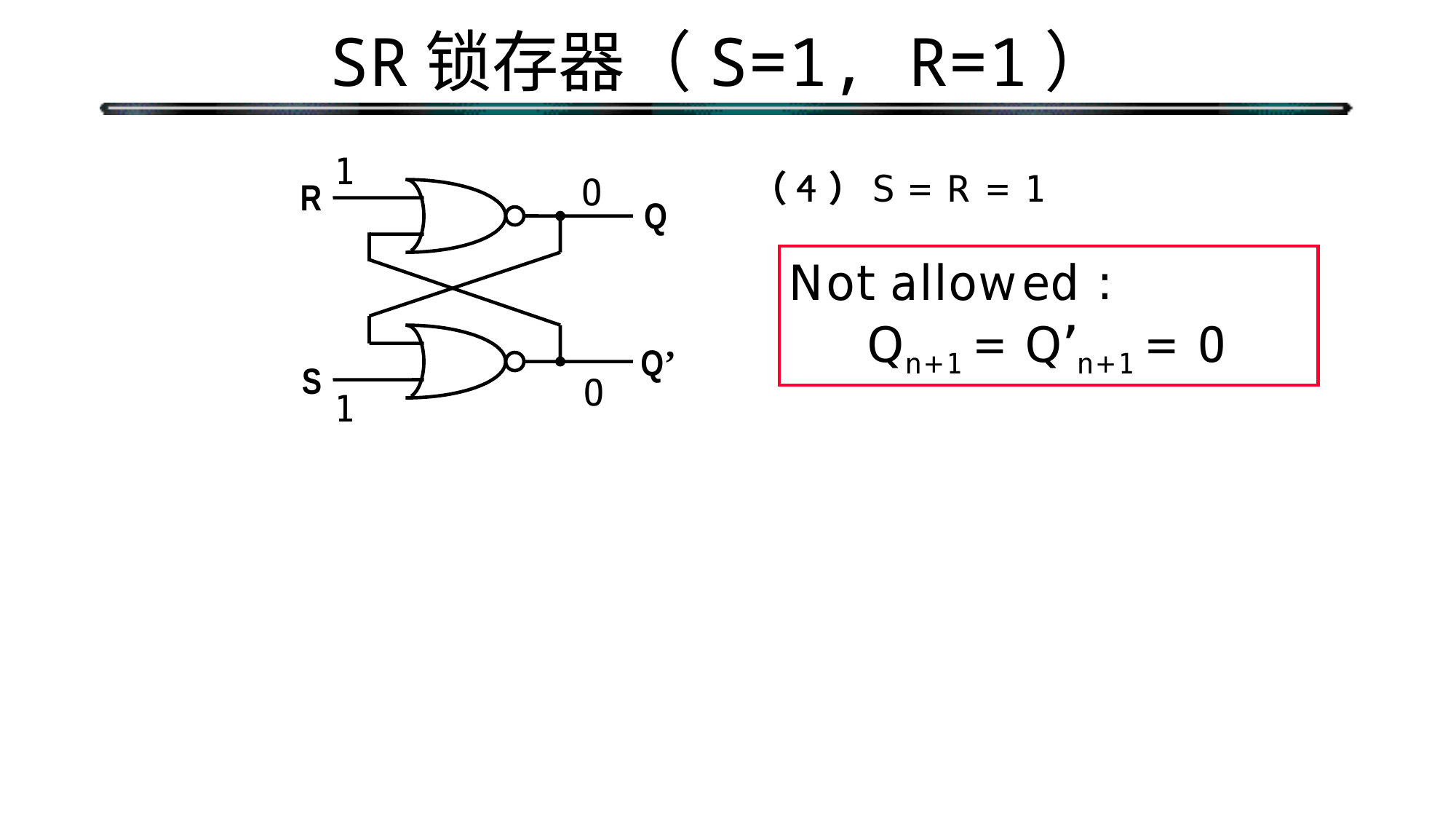

# SR锁存器（S=1, R=1）
1
1
（4）S = R = 1
0
0
R

Q

Q’

S

Not allowed :
Qn+1 = Q’n+1 = 0
8